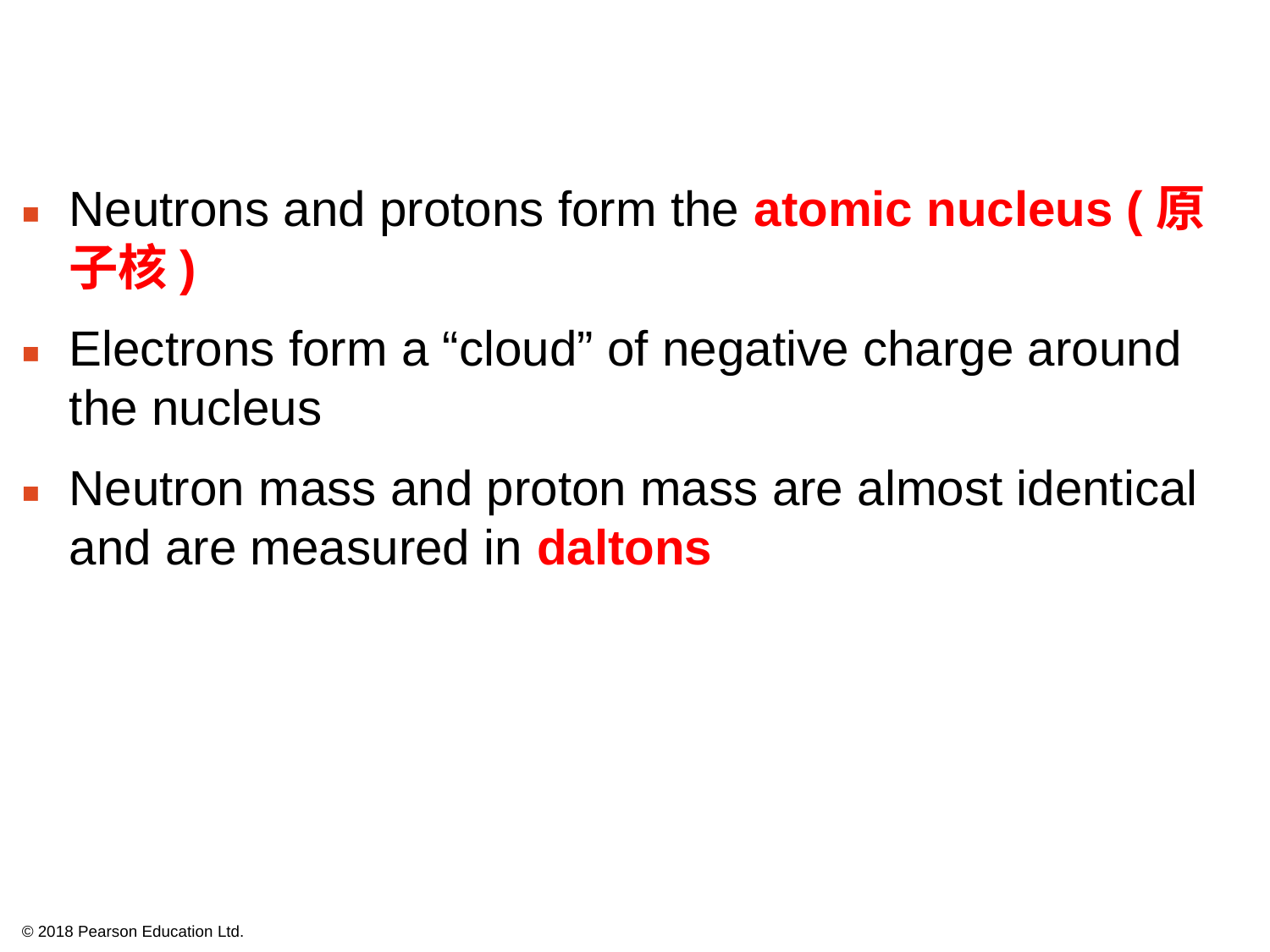

Neutrons and protons form the atomic nucleus (原子核)
Electrons form a “cloud” of negative charge around the nucleus
Neutron mass and proton mass are almost identical and are measured in daltons
© 2018 Pearson Education Ltd.